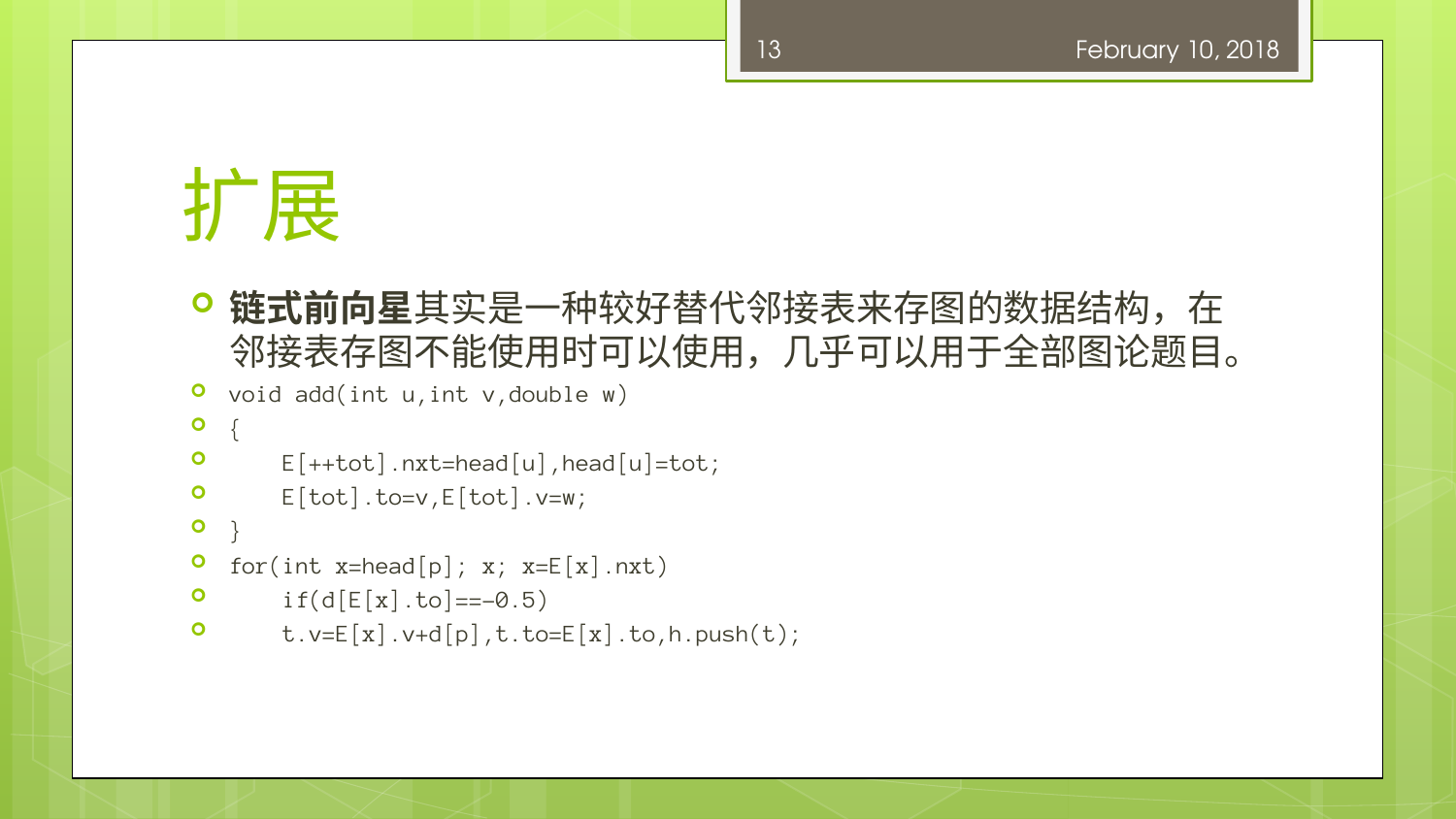

13
February 10, 2018
# 扩展
链式前向星其实是一种较好替代邻接表来存图的数据结构，在邻接表存图不能使用时可以使用，几乎可以用于全部图论题目。
void add(int u,int v,double w)
{
    E[++tot].nxt=head[u],head[u]=tot;
    E[tot].to=v,E[tot].v=w;
}
for(int x=head[p]; x; x=E[x].nxt)
    if(d[E[x].to]==-0.5)
    t.v=E[x].v+d[p],t.to=E[x].to,h.push(t);